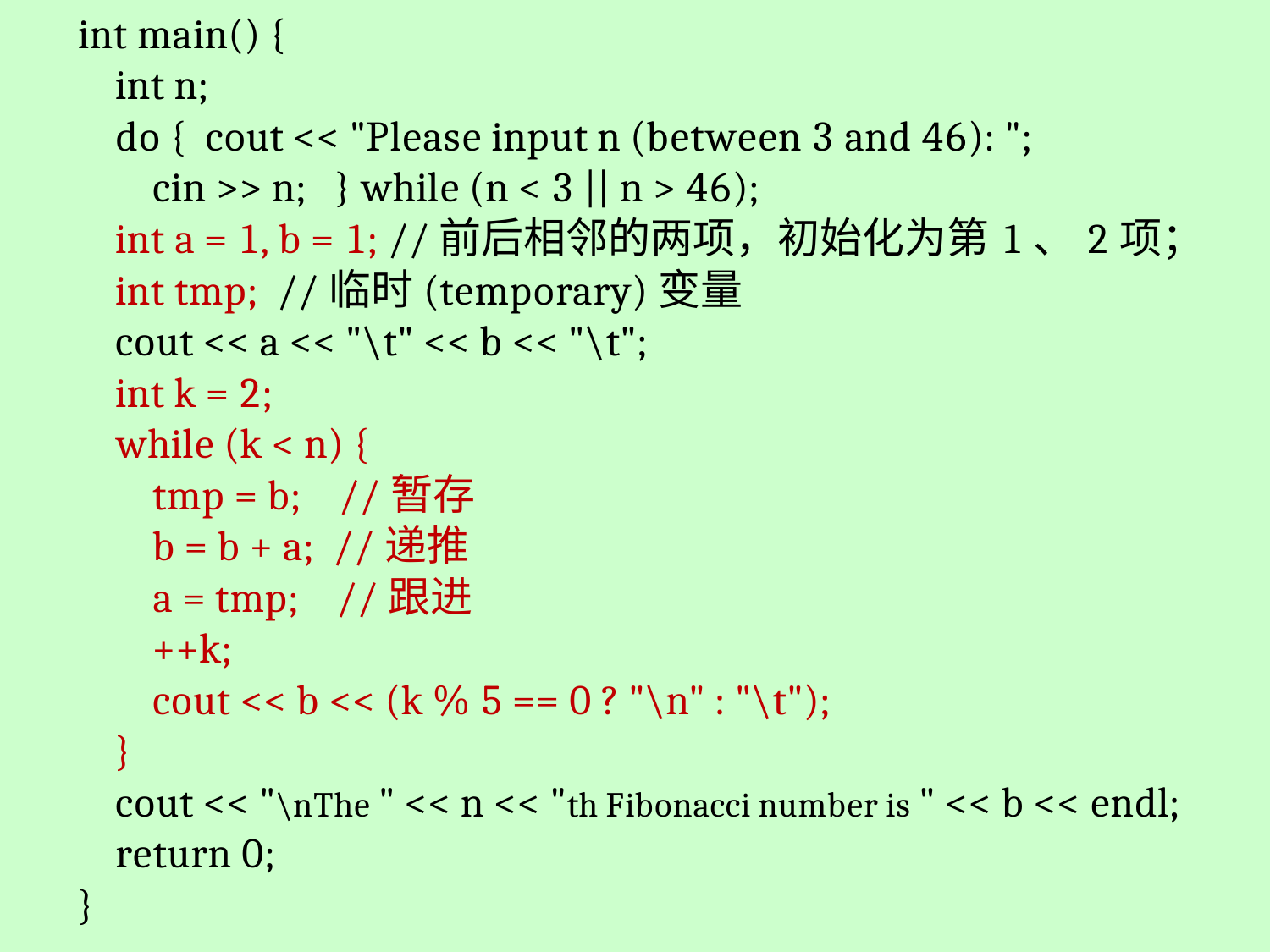

int main() {
    int n;
    do {  cout << "Please input n (between 3 and 46): ";
        cin >> n;   } while (n < 3 || n > 46);
    int a = 1, b = 1; //前后相邻的两项，初始化为第1、2项；
    int tmp;  //临时(temporary)变量
    cout << a << "\t" << b << "\t";
    int k = 2;
    while (k < n) {
        tmp = b;    //暂存
        b = b + a;  //递推
        a = tmp;    //跟进
        ++k;
        cout << b << (k % 5 == 0 ? "\n" : "\t");
    }
    cout << "\nThe " << n << "th Fibonacci number is " << b << endl;
    return 0;
}
32